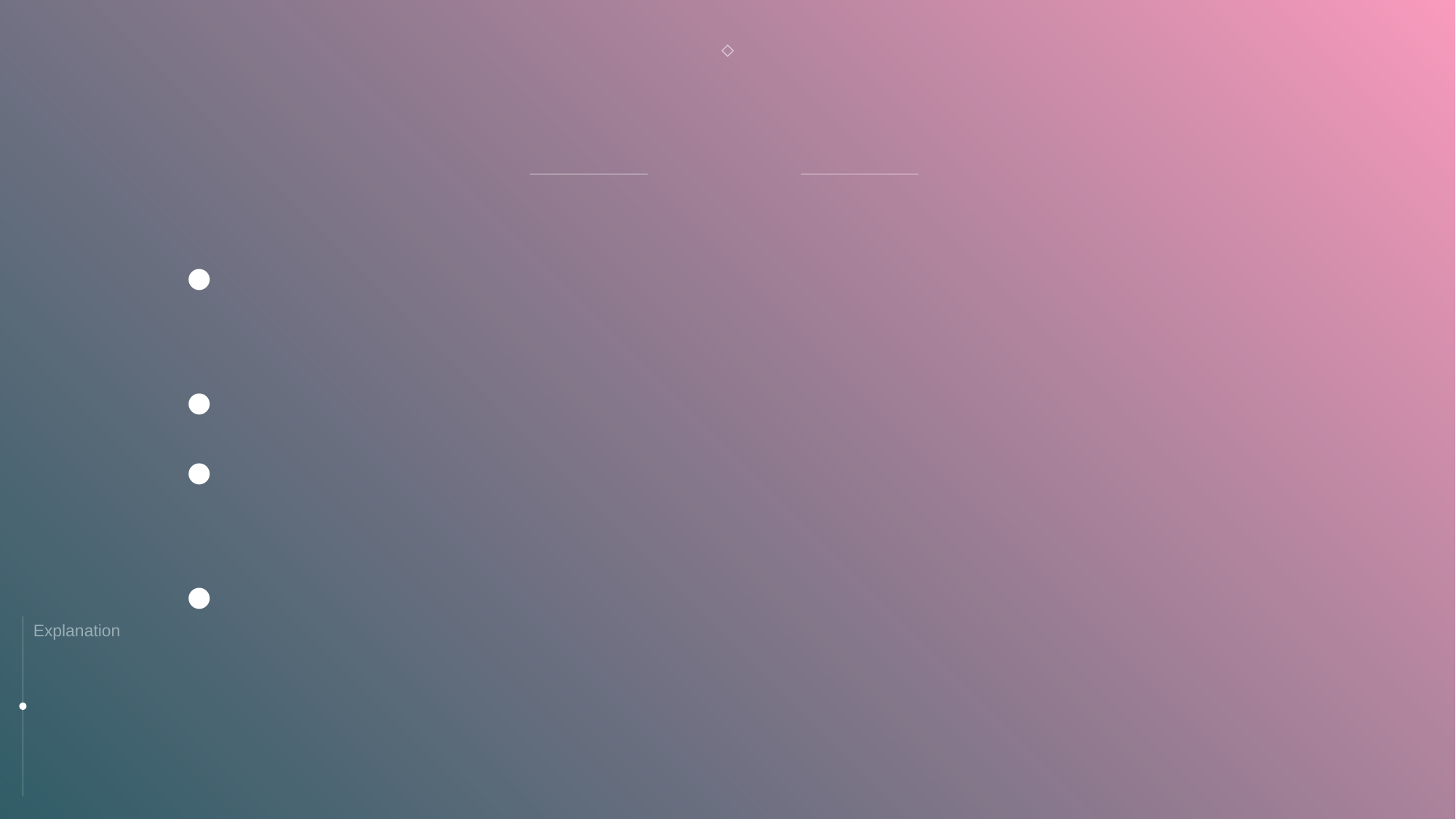

# 재고관리 시스템
Main Idea
음식점 백화점 창고 등 주기적으로 물품이 들어오면 일일이 수량체크 뿐만 아니라 오래된 물품은 재고 조사를 하여야 한다.
구현 방식은 아마존고 마켓의 방식이나 다른 방식으로 구현을 합니다.
물품이 들어오면 자동 빼지고 기본적으로 설정해둔 수량에 맞추어 주문이 가능합니다
유통기한이 있는 제품 등은 알림을 통해 미리 알려주거나 지나면 폐기 하라고 알려줍니다.

Explanation
Concept
Function
Practicality
Problem

6